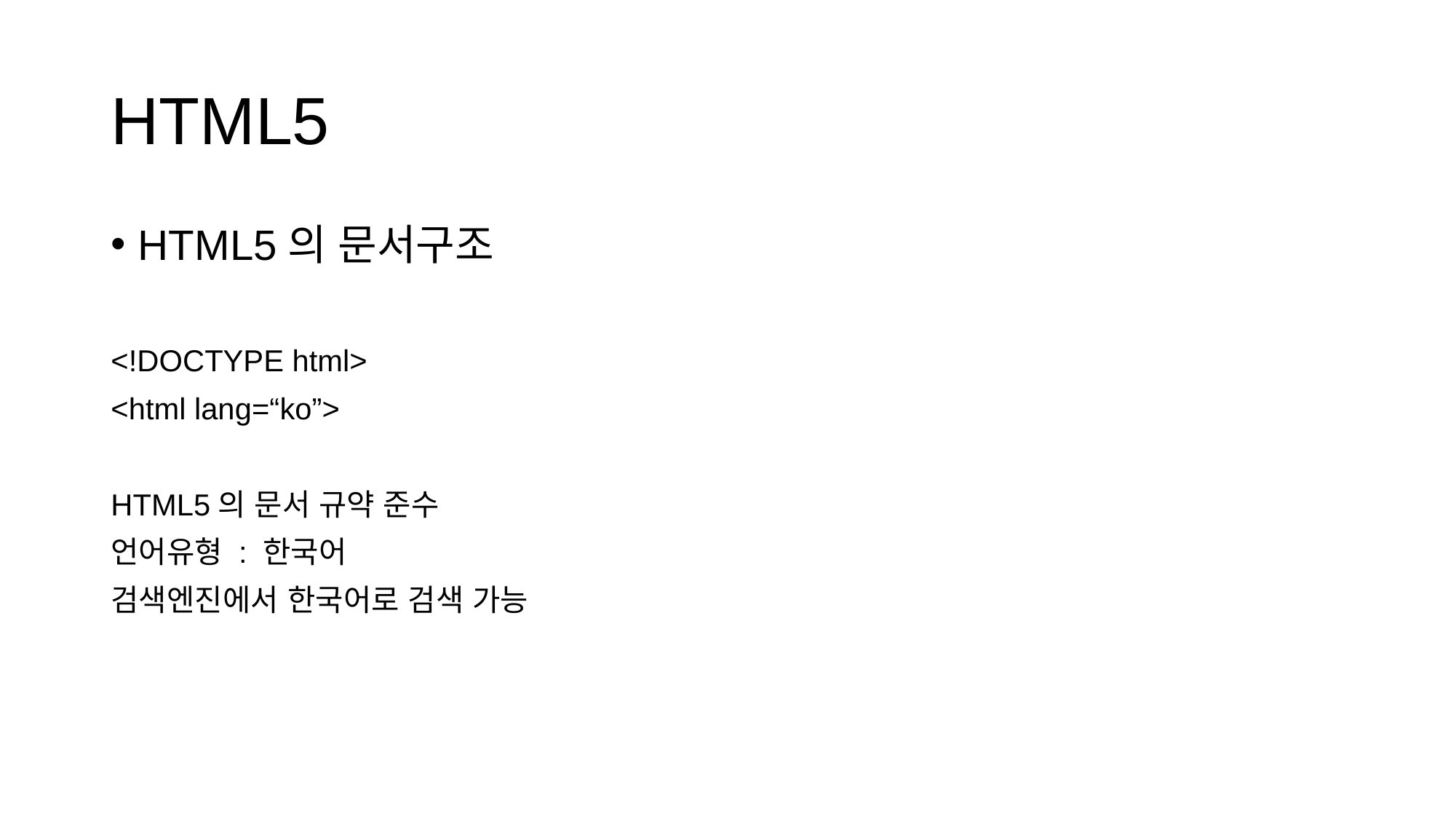

# HTML5
HTML5의 문서구조

<!DOCTYPE html>
<html lang=“ko”>

HTML5의 문서 규약 준수
언어유형 : 한국어
검색엔진에서 한국어로 검색 가능